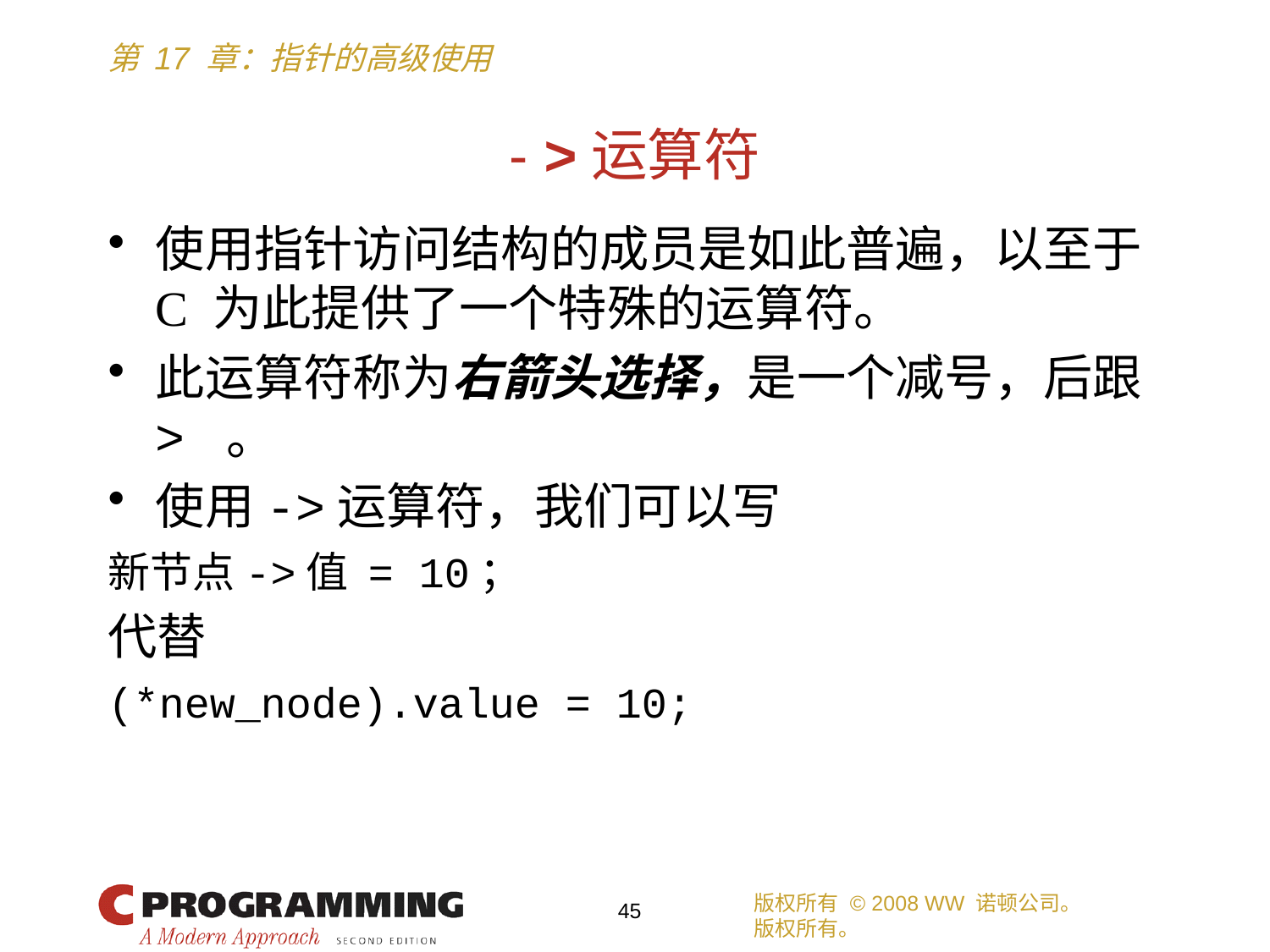

# - >运算符
使用指针访问结构的成员是如此普遍，以至于 C 为此提供了一个特殊的运算符。
此运算符称为右箭头选择，是一个减号，后跟> 。
使用->运算符，我们可以写
新节点->值 = 10；
代替
(*new_node).value = 10;
版权所有 © 2008 WW 诺顿公司。
版权所有。
45